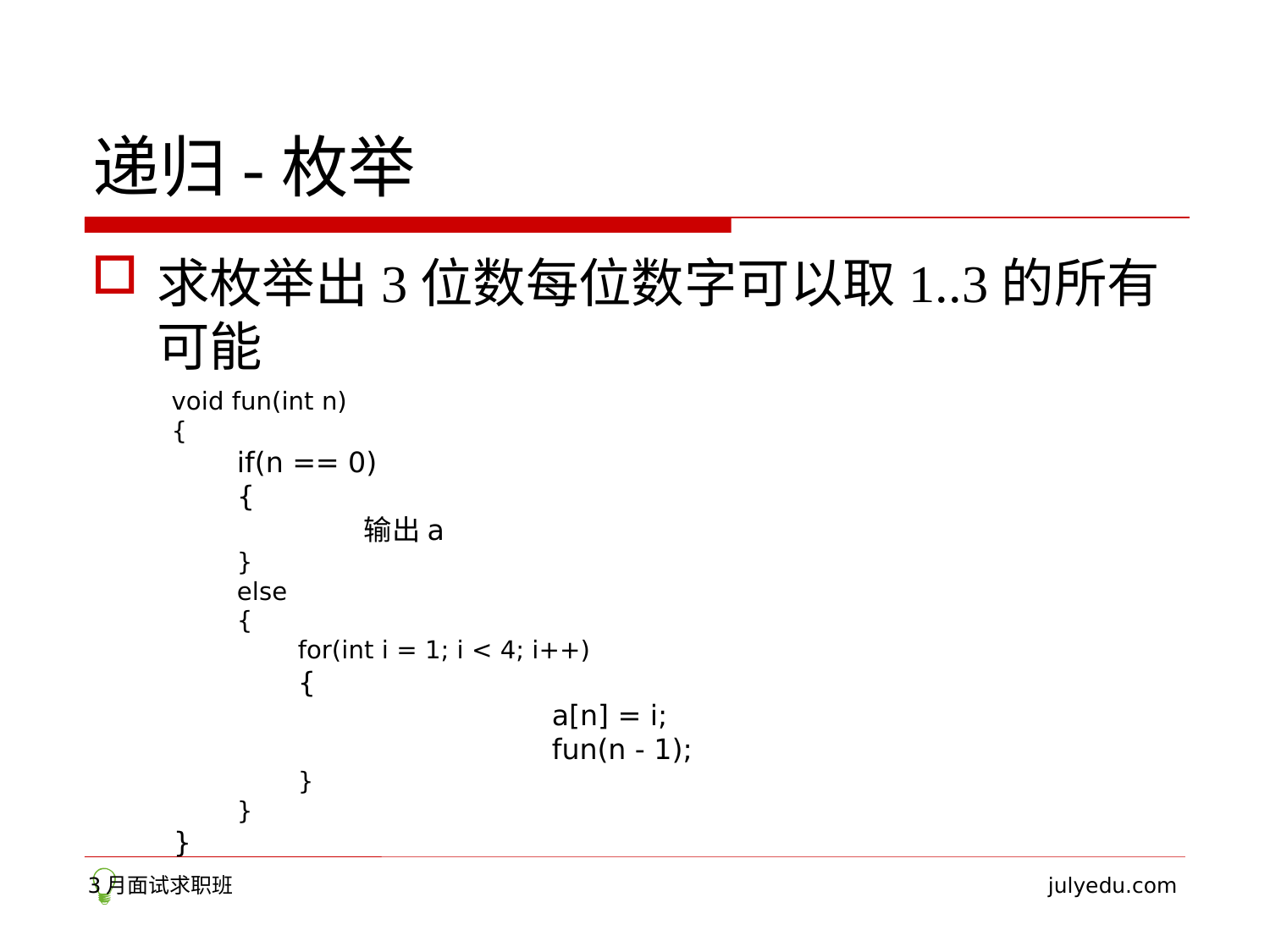

# 递归-枚举
求枚举出3位数每位数字可以取1..3的所有可能

void fun(int n)
{
if(n == 0)
{
	输出a
}
else
{
for(int i = 1; i < 4; i++)
{
		a[n] = i;
		fun(n - 1);
}
}
}
3月面试求职班
julyedu.com